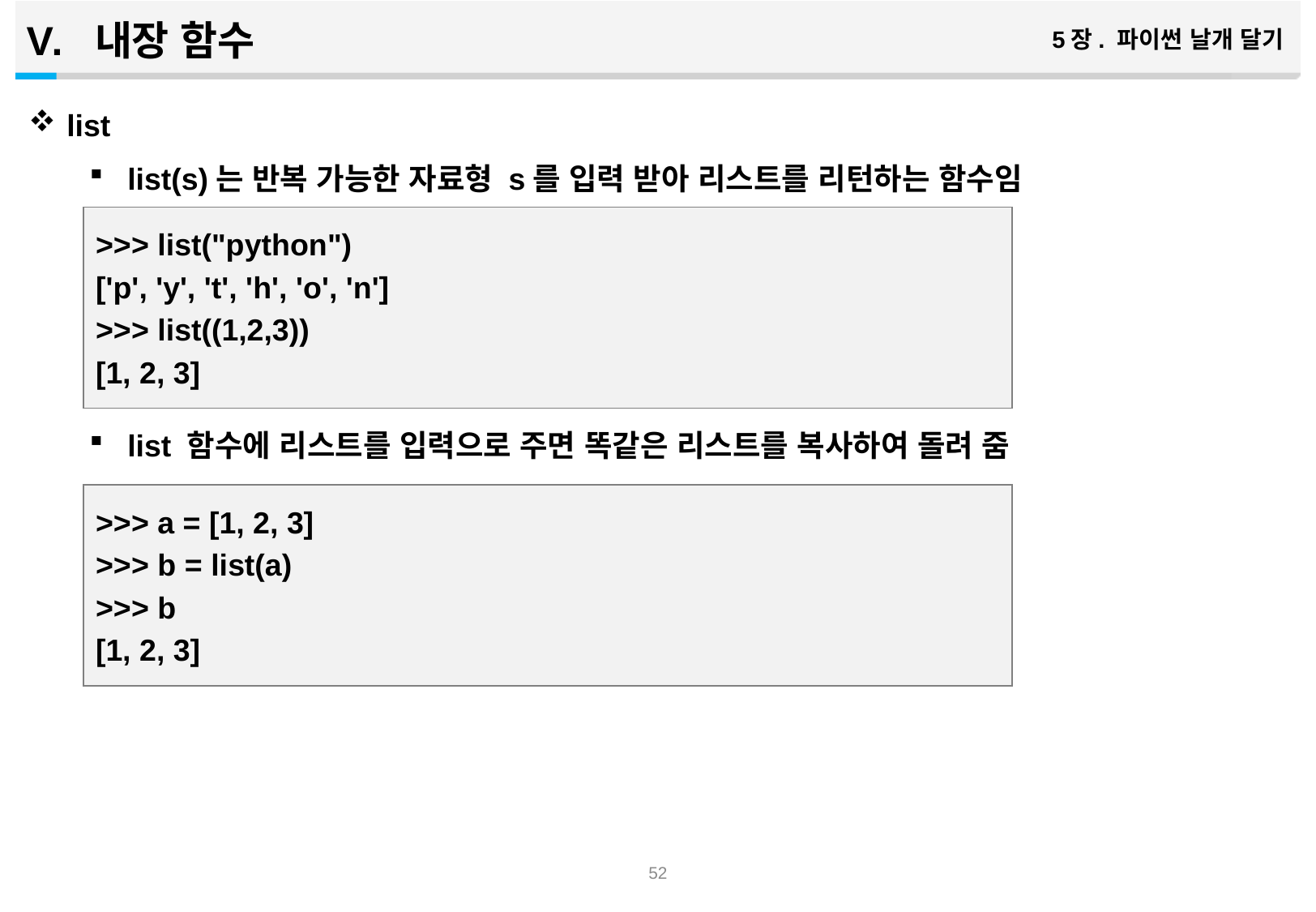

내장 함수
5장. 파이썬 날개 달기
list
list(s)는 반복 가능한 자료형 s를 입력 받아 리스트를 리턴하는 함수임

list 함수에 리스트를 입력으로 주면 똑같은 리스트를 복사하여 돌려 줌

>>> list("python")
['p', 'y', 't', 'h', 'o', 'n']
>>> list((1,2,3))
[1, 2, 3]
>>> a = [1, 2, 3]
>>> b = list(a)
>>> b
[1, 2, 3]
52